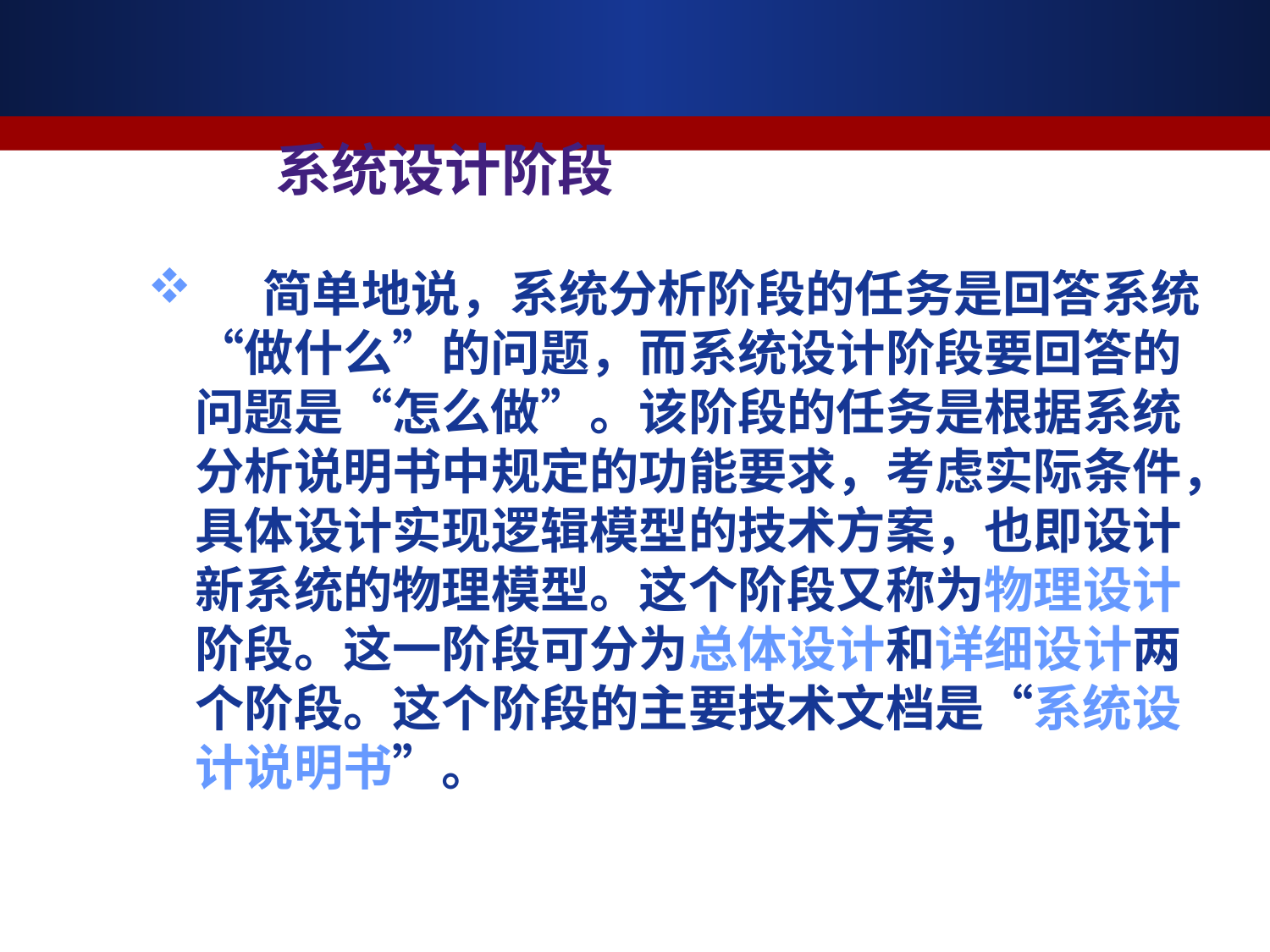

# 系统设计阶段
     简单地说，系统分析阶段的任务是回答系统“做什么”的问题，而系统设计阶段要回答的问题是“怎么做”。该阶段的任务是根据系统分析说明书中规定的功能要求，考虑实际条件，具体设计实现逻辑模型的技术方案，也即设计新系统的物理模型。这个阶段又称为物理设计阶段。这一阶段可分为总体设计和详细设计两个阶段。这个阶段的主要技术文档是“系统设计说明书”。